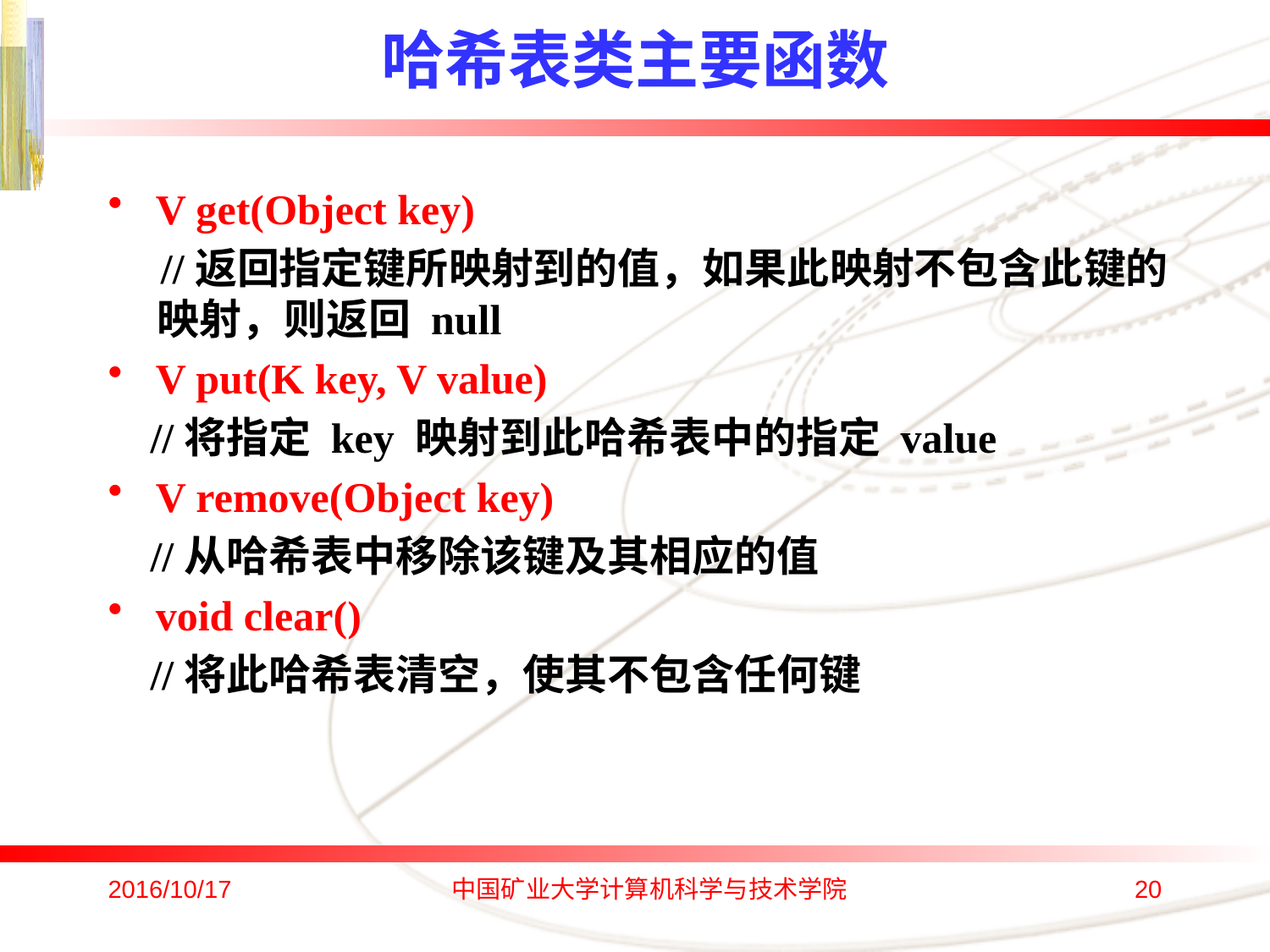

# 哈希表类主要函数
V get(Object key)
     //返回指定键所映射到的值，如果此映射不包含此键的映射，则返回 null
V put(K key, V value)
    //将指定 key 映射到此哈希表中的指定 value
V remove(Object key)
    //从哈希表中移除该键及其相应的值
void clear()
    //将此哈希表清空，使其不包含任何键
2016/10/17
中国矿业大学计算机科学与技术学院
20